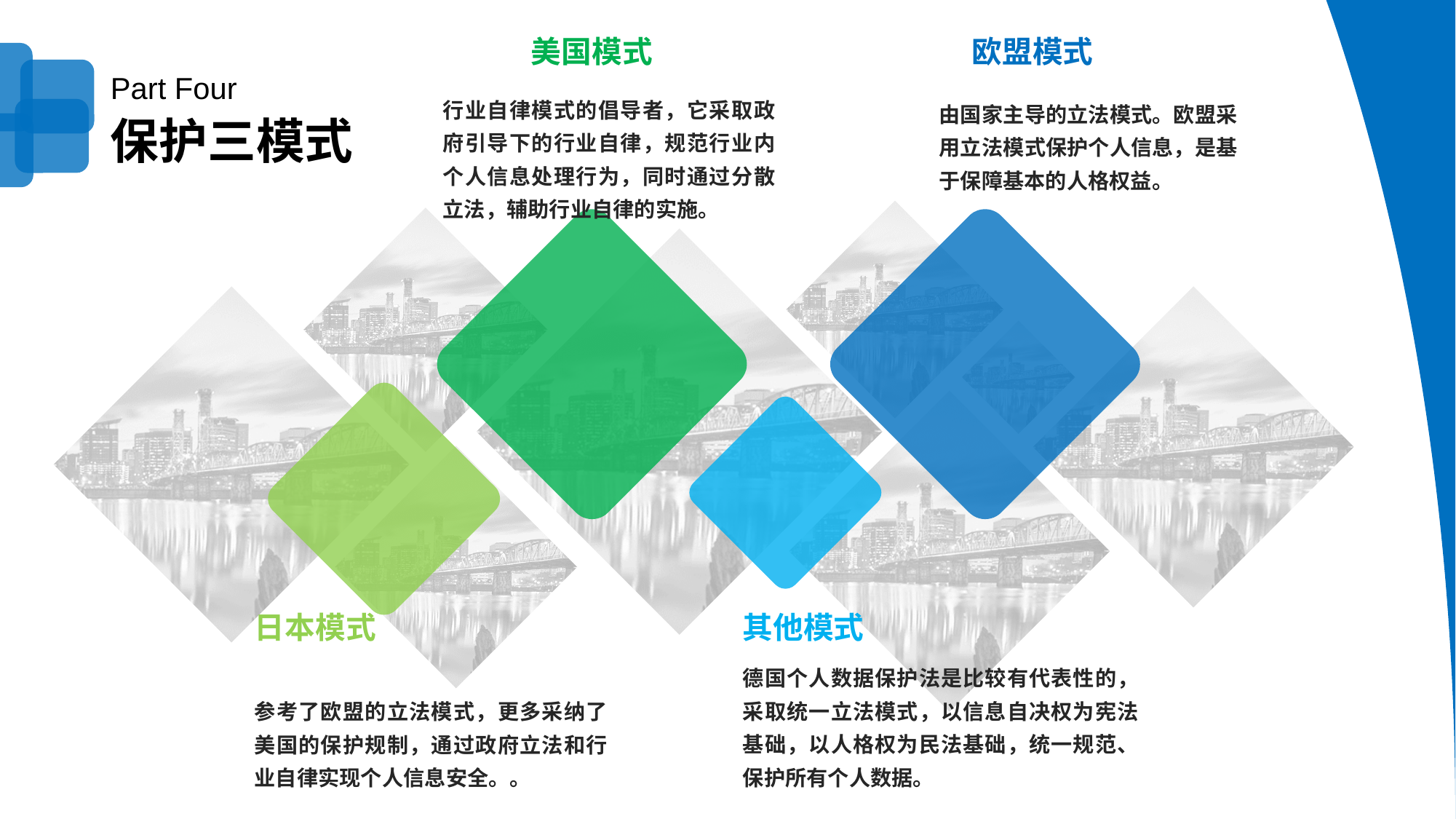

美国模式
欧盟模式
Part Four
行业自律模式的倡导者，它采取政府引导下的行业自律，规范行业内个人信息处理行为，同时通过分散立法，辅助行业自律的实施。
由国家主导的立法模式。欧盟采用立法模式保护个人信息，是基于保障基本的人格权益。
保护三模式

日本模式
其他模式
德国个人数据保护法是比较有代表性的，采取统一立法模式，以信息自决权为宪法基础，以人格权为民法基础，统一规范、保护所有个人数据。
参考了欧盟的立法模式，更多采纳了美国的保护规制，通过政府立法和行业自律实现个人信息安全。。